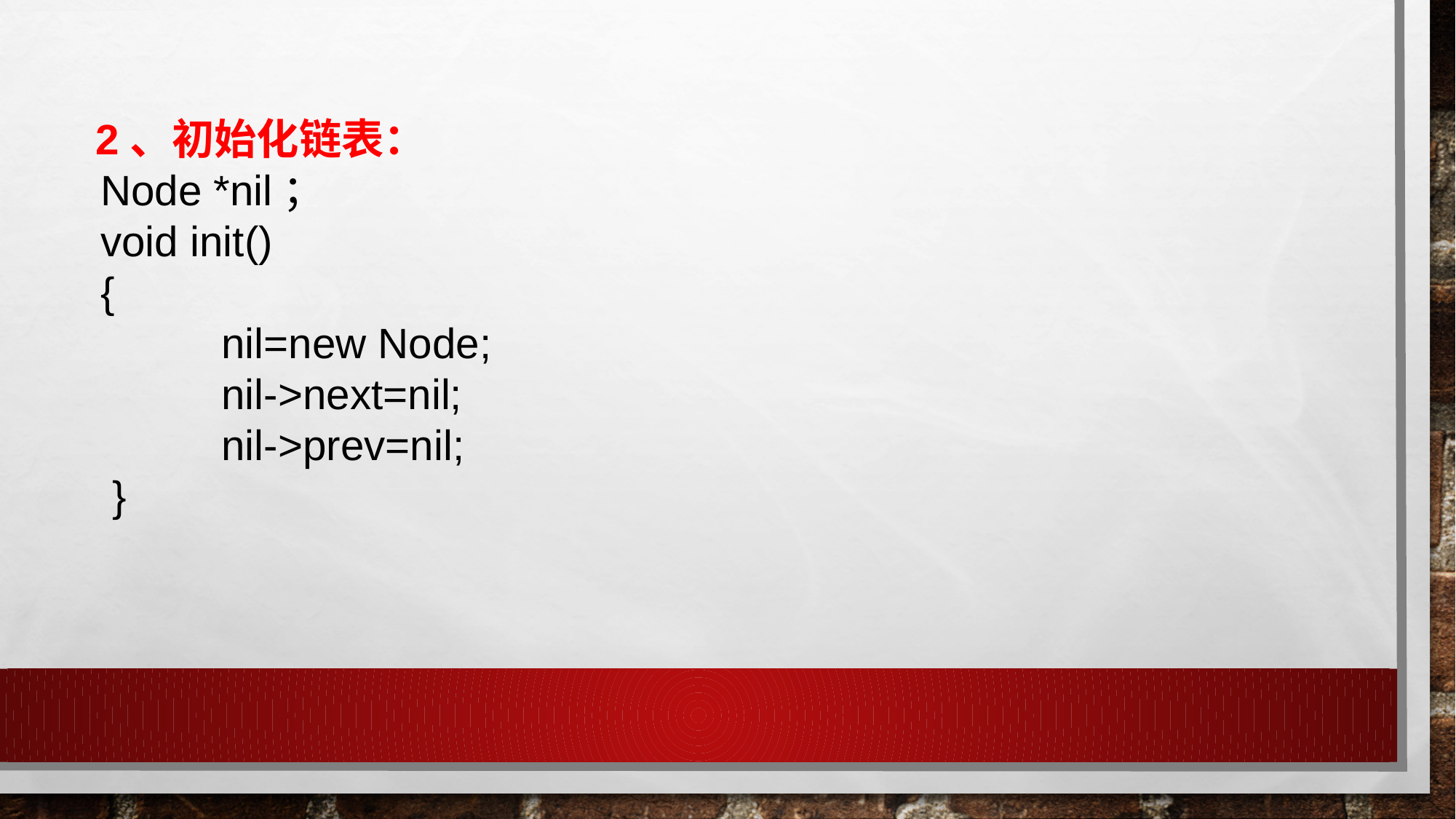

2、初始化链表：
Node *nil；
void init()
{
	 nil=new Node;
	 nil->next=nil;
	 nil->prev=nil;
 }